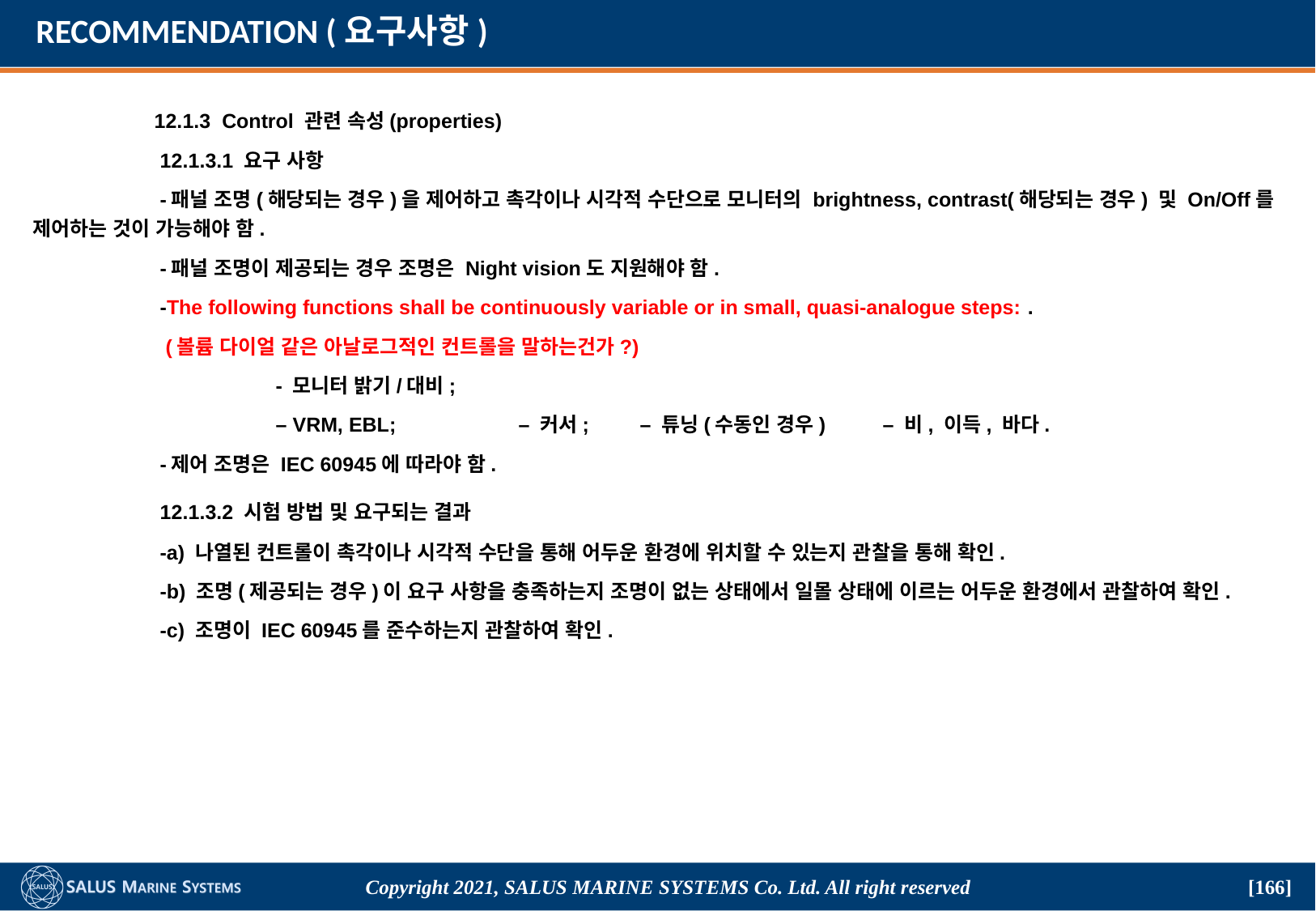

# RECOMMENDATION (요구사항)
	12.1.3  Control 관련 속성(properties)
	 12.1.3.1 요구 사항
	 -패널 조명(해당되는 경우)을 제어하고 촉각이나 시각적 수단으로 모니터의 brightness, contrast(해당되는 경우) 및 On/Off를 제어하는 것이 가능해야 함.
	 -패널 조명이 제공되는 경우 조명은 Night vision도 지원해야 함.
	 -The following functions shall be continuously variable or in small, quasi-analogue steps: .
	  (볼륨 다이얼 같은 아날로그적인 컨트롤을 말하는건가?)
		- 모니터 밝기/대비;
		– VRM, EBL;		– 커서;	– 튜닝(수동인 경우)	– 비, 이득, 바다.
	 -제어 조명은 IEC 60945에 따라야 함.
	 12.1.3.2 시험 방법 및 요구되는 결과
	 -a) 나열된 컨트롤이 촉각이나 시각적 수단을 통해 어두운 환경에 위치할 수 있는지 관찰을 통해 확인.
	 -b) 조명(제공되는 경우)이 요구 사항을 충족하는지 조명이 없는 상태에서 일몰 상태에 이르는 어두운 환경에서 관찰하여 확인.
	 -c) 조명이 IEC 60945를 준수하는지 관찰하여 확인.
Copyright 2021, SALUS Marine Systems Co. Ltd. All right reserved
[166]